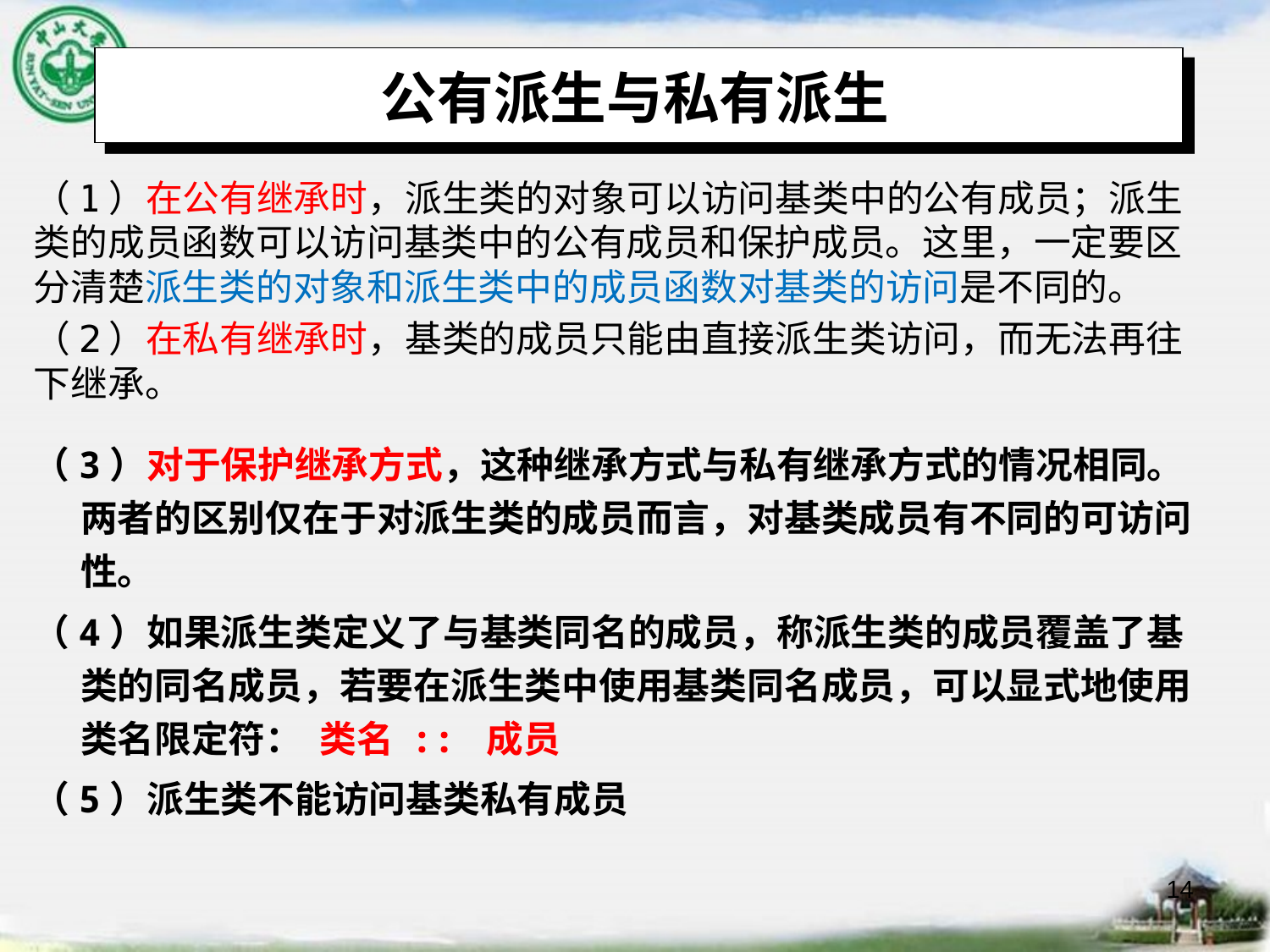

# 公有派生与私有派生
（1）在公有继承时，派生类的对象可以访问基类中的公有成员；派生类的成员函数可以访问基类中的公有成员和保护成员。这里，一定要区分清楚派生类的对象和派生类中的成员函数对基类的访问是不同的。
（2）在私有继承时，基类的成员只能由直接派生类访问，而无法再往下继承。
（3）对于保护继承方式，这种继承方式与私有继承方式的情况相同。两者的区别仅在于对派生类的成员而言，对基类成员有不同的可访问性。
（4）如果派生类定义了与基类同名的成员，称派生类的成员覆盖了基类的同名成员，若要在派生类中使用基类同名成员，可以显式地使用类名限定符：  类名 :: 成员
（5）派生类不能访问基类私有成员
14